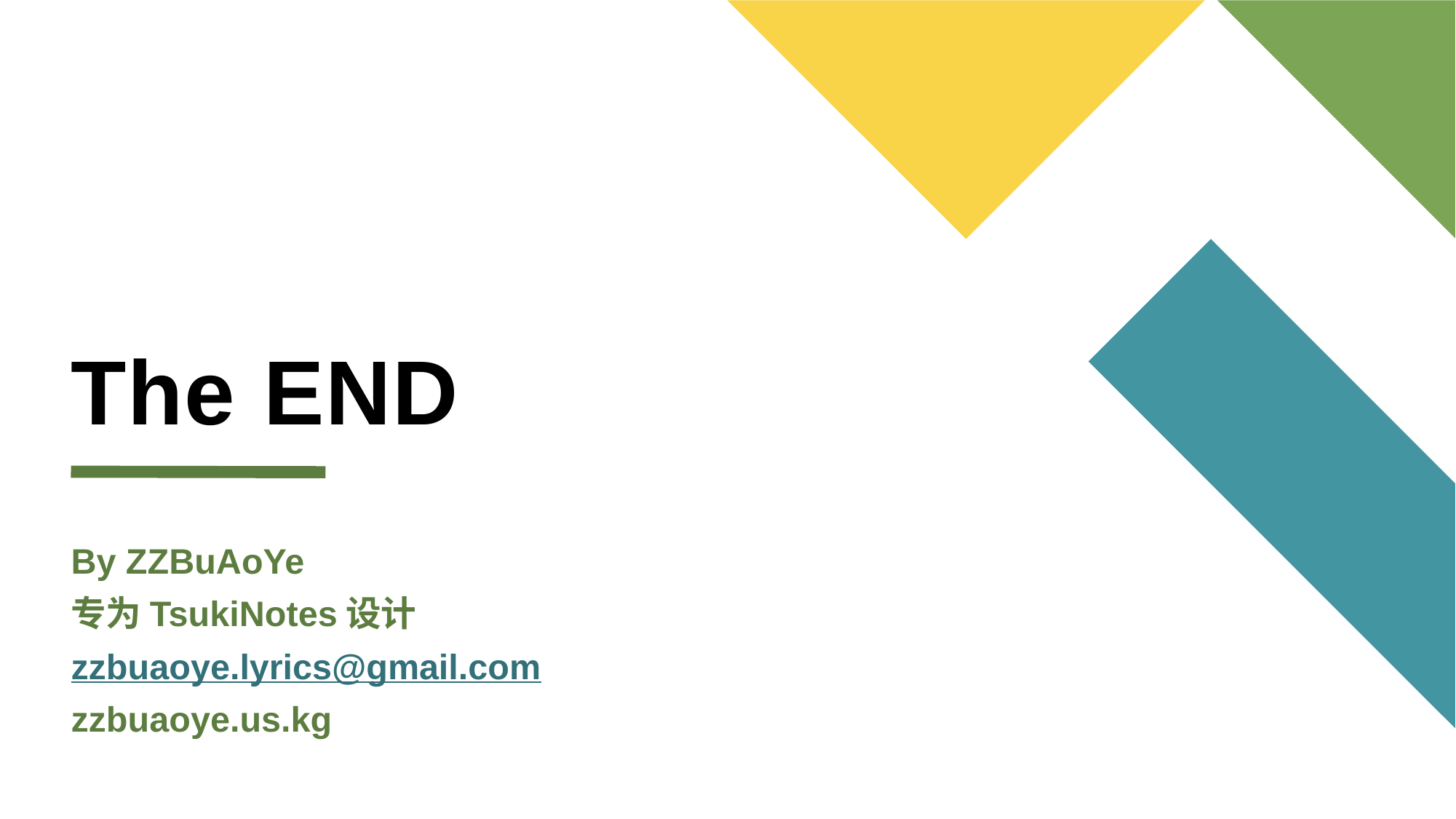

# The END
By ZZBuAoYe
专为TsukiNotes设计
zzbuaoye.lyrics@gmail.com
zzbuaoye.us.kg